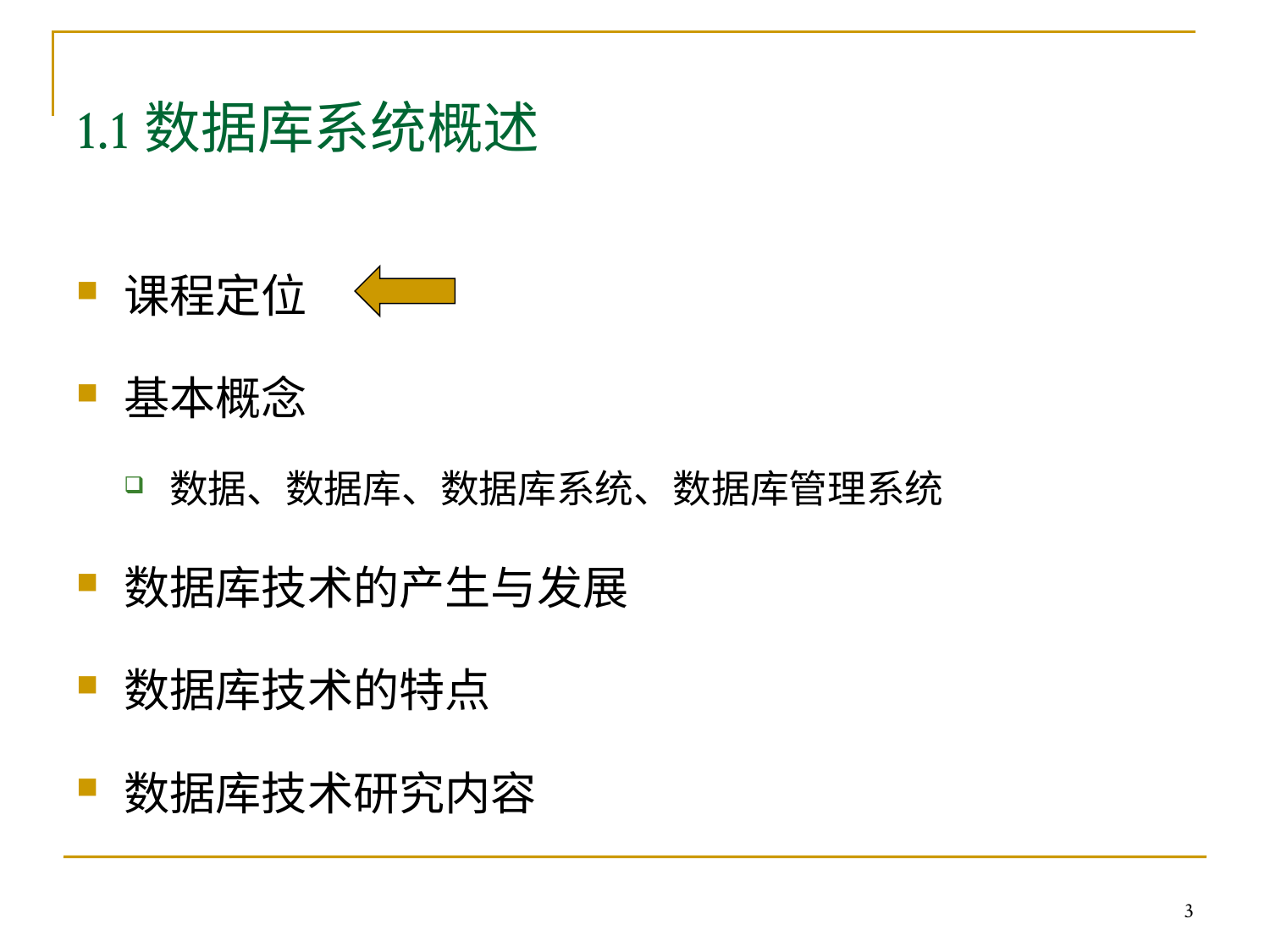

# 1.1数据库系统概述
课程定位
基本概念
数据、数据库、数据库系统、数据库管理系统
数据库技术的产生与发展
数据库技术的特点
数据库技术研究内容

3